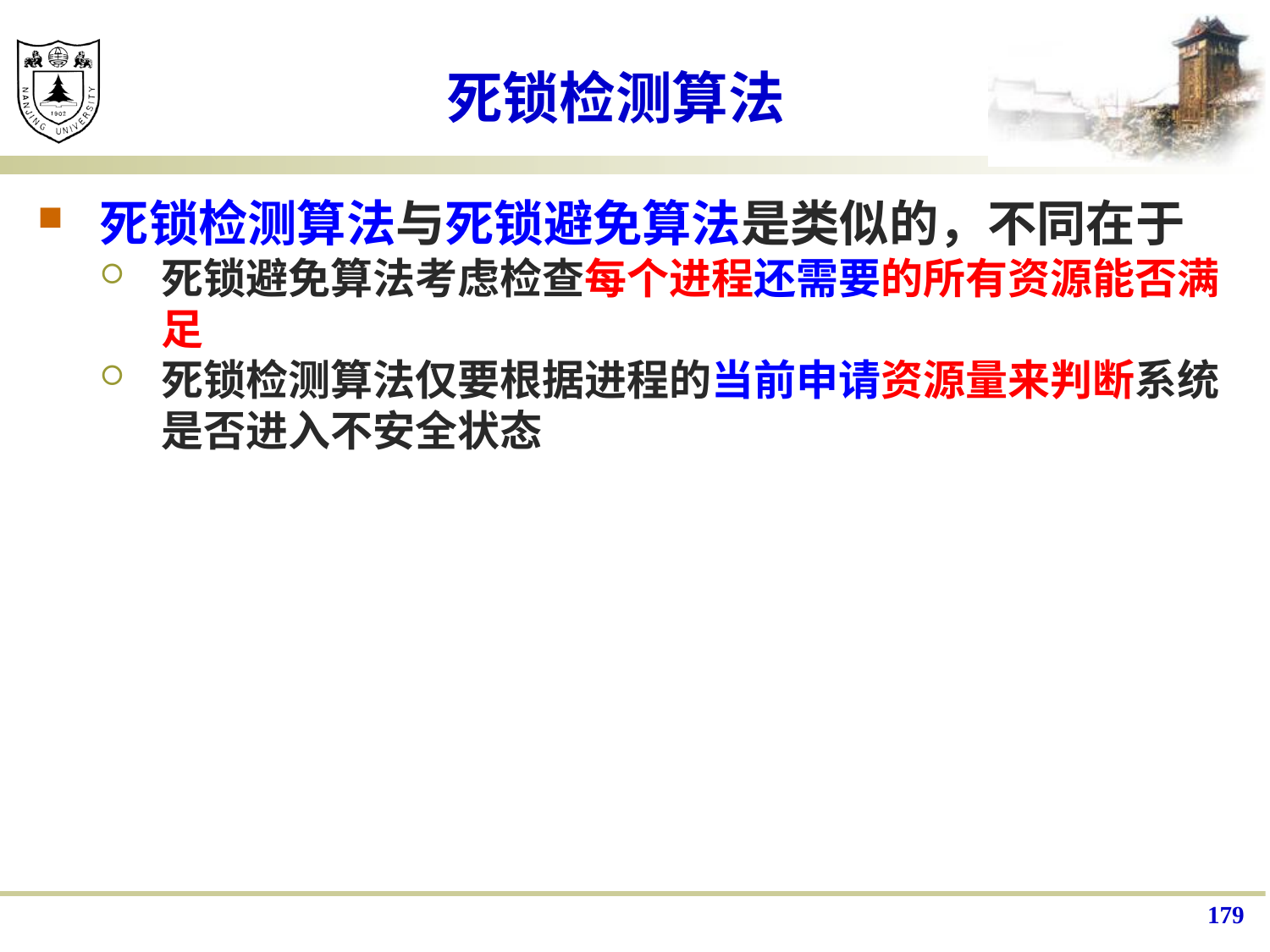

# 死锁检测算法
死锁检测算法与死锁避免算法是类似的，不同在于
死锁避免算法考虑检查每个进程还需要的所有资源能否满足
死锁检测算法仅要根据进程的当前申请资源量来判断系统是否进入不安全状态
179